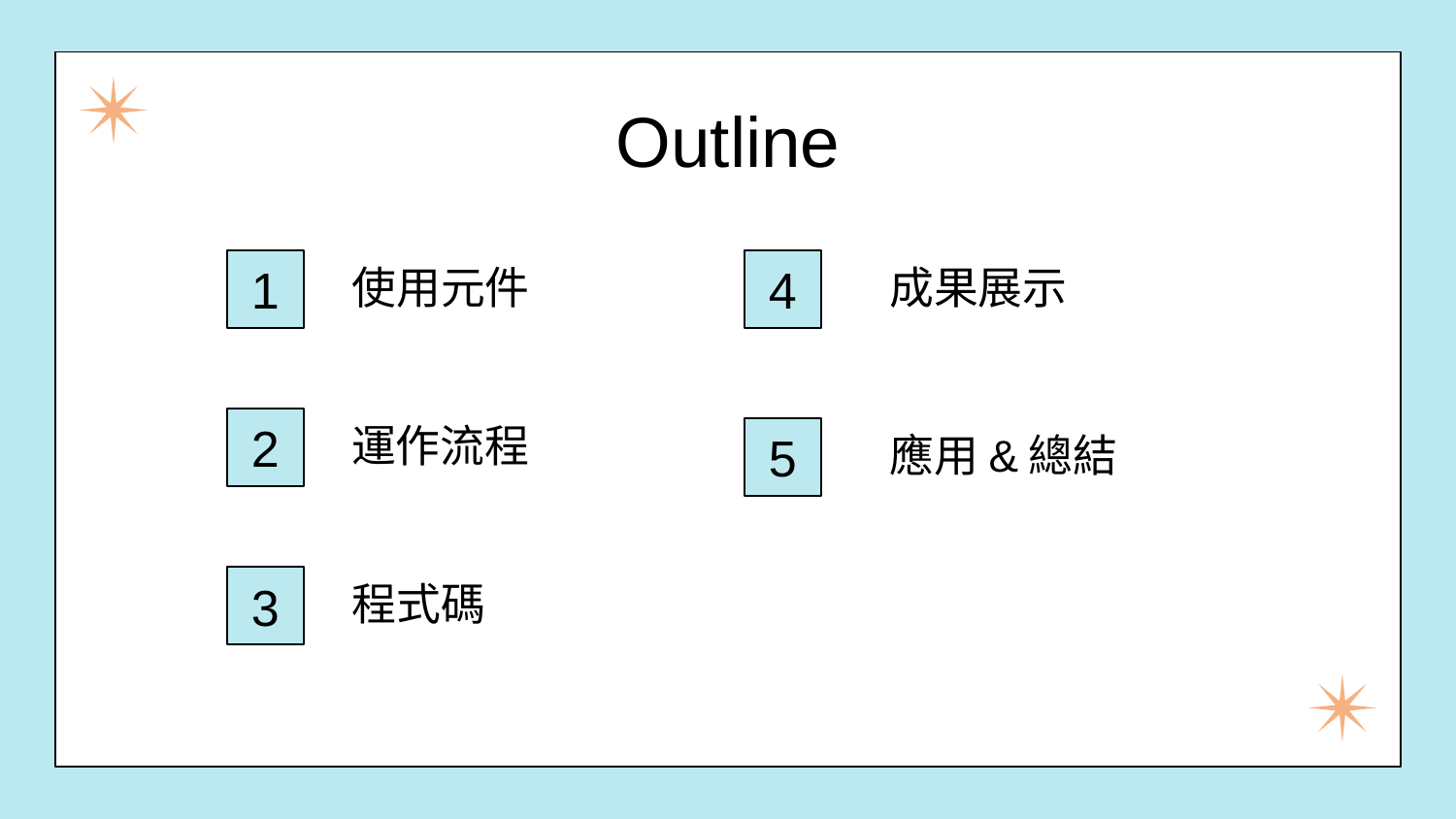

Outline
1
4
成果展示
# 使用元件
2
5
運作流程
應用&總結
3
程式碼